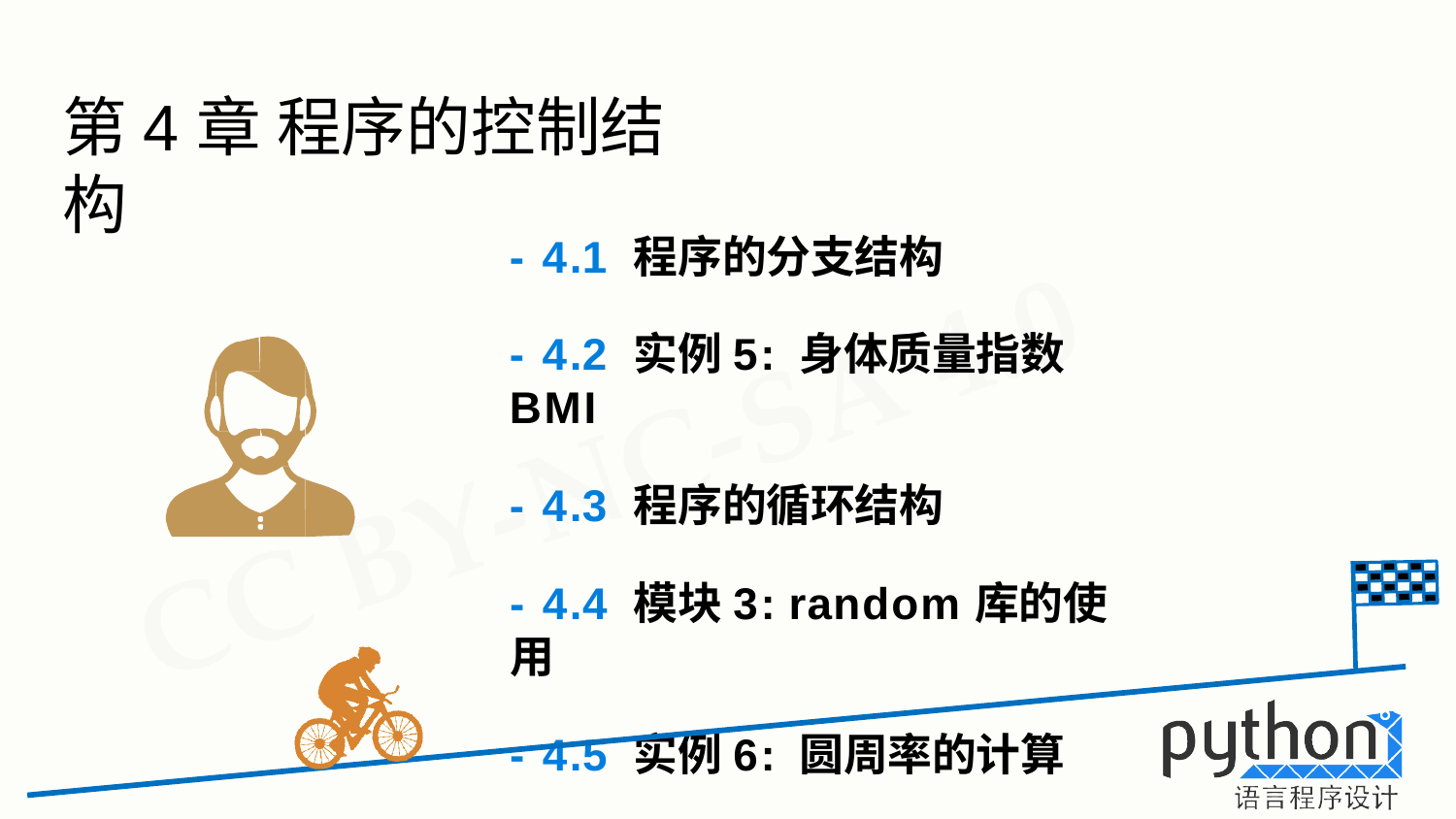

# 第4章 程序的控制结构
- 4.1 程序的分支结构

- 4.2 实例5: 身体质量指数BMI

- 4.3 程序的循环结构

- 4.4 模块3: random库的使用

- 4.5 实例6: 圆周率的计算